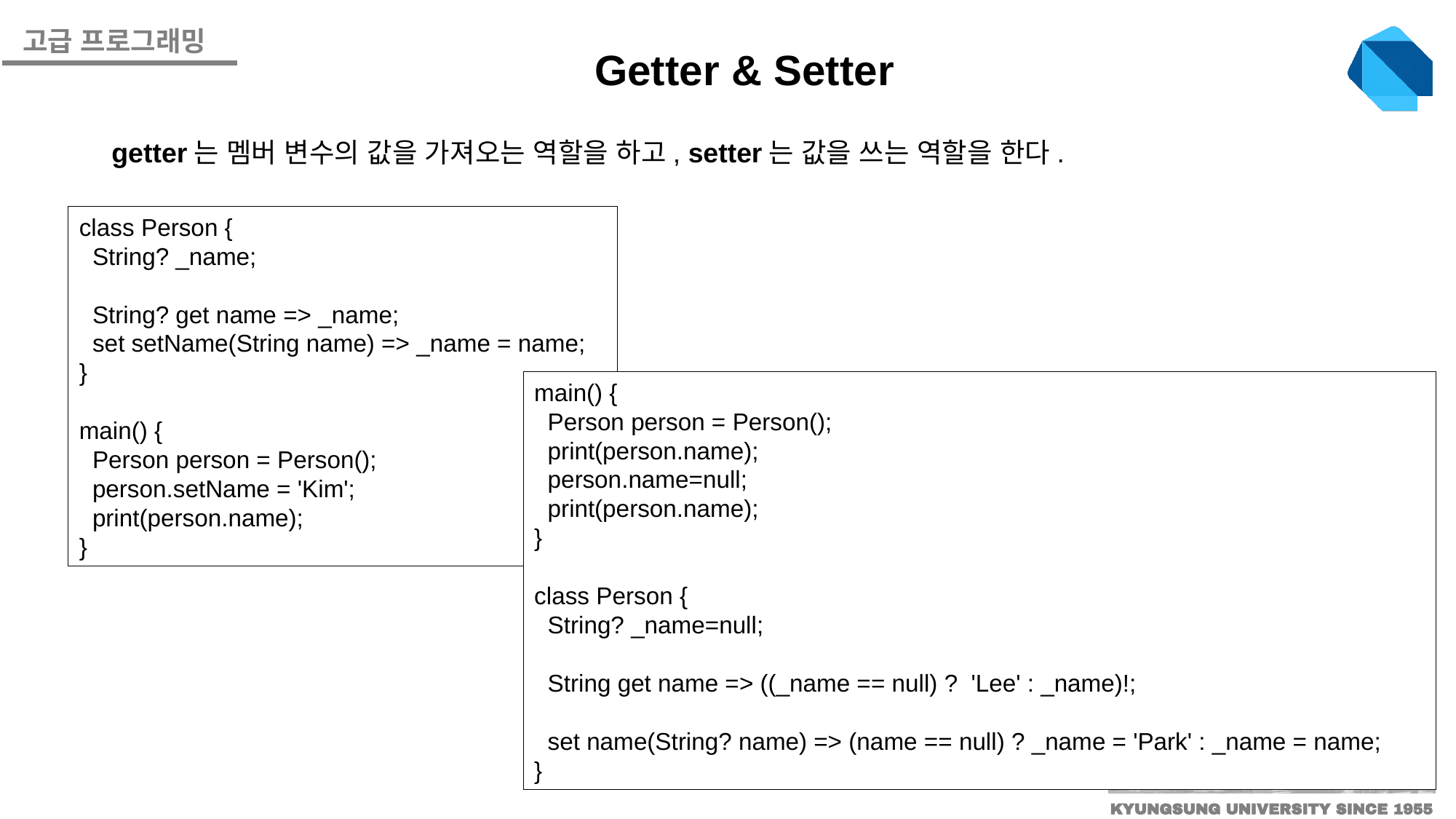

Getter & Setter
getter는 멤버 변수의 값을 가져오는 역할을 하고, setter는 값을 쓰는 역할을 한다.
class Person {
  String? _name;

  String? get name => _name;
  set setName(String name) => _name = name;
}

main() {
  Person person = Person();
  person.setName = 'Kim';
  print(person.name);
}
main() {
  Person person = Person();
  print(person.name);
  person.name=null;
  print(person.name);
}

class Person {
  String? _name=null;

  String get name => ((_name == null) ?  'Lee' : _name)!;

  set name(String? name) => (name == null) ? _name = 'Park' : _name = name;
}